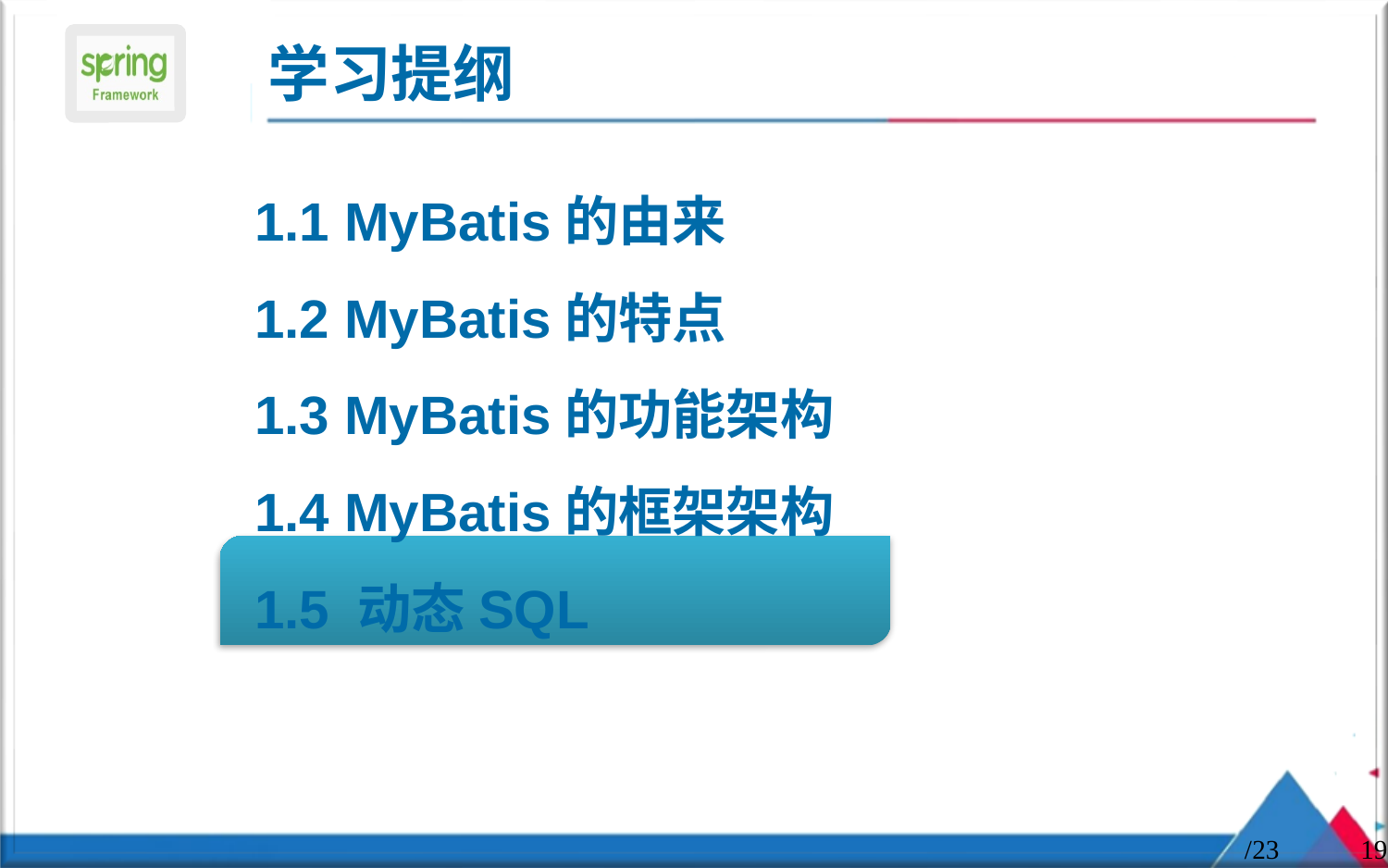

1.1 MyBatis的由来
1.2 MyBatis的特点
1.3 MyBatis的功能架构
1.4 MyBatis的框架架构
1.5 动态SQL

/23
19